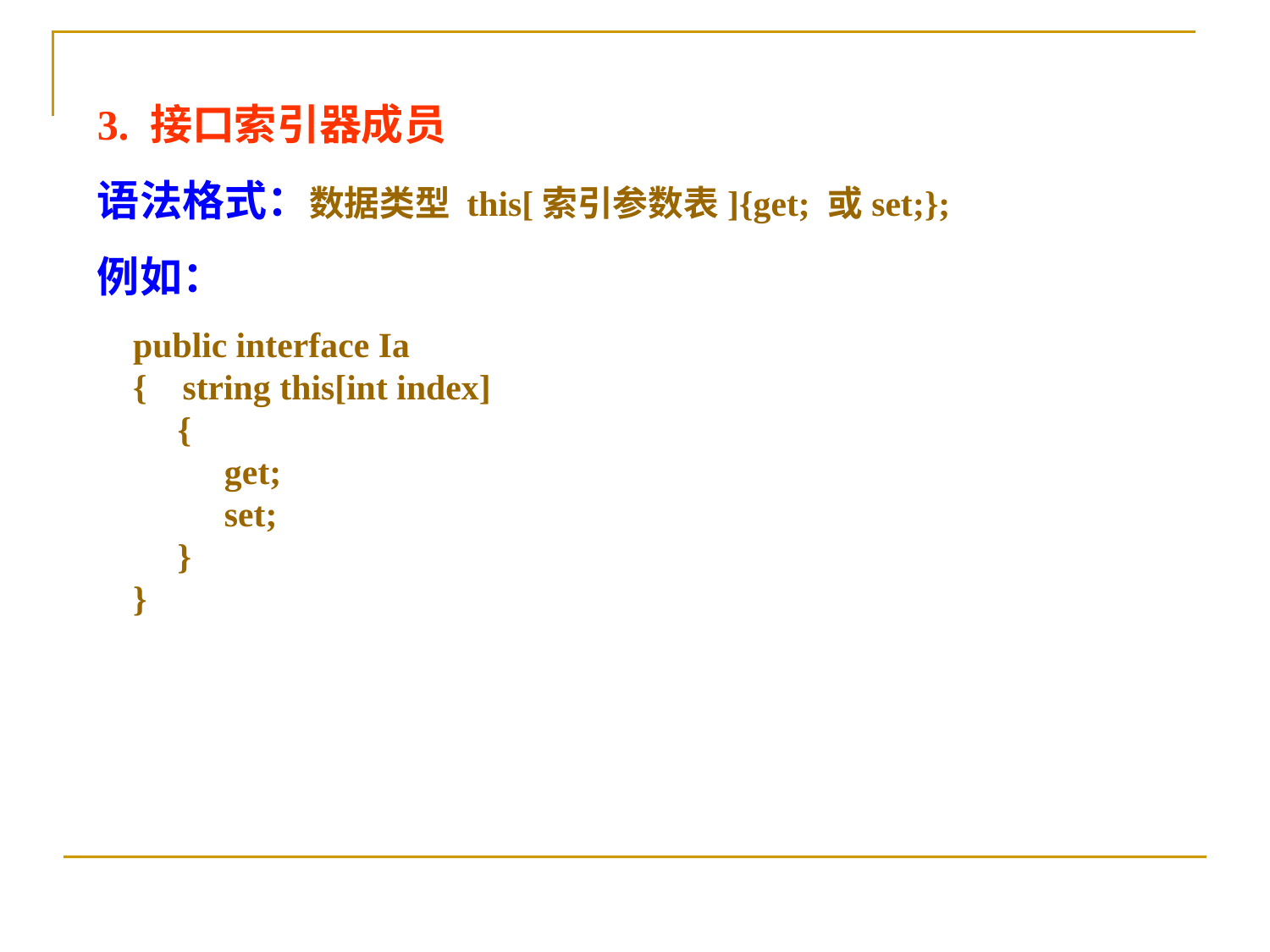

3. 接口索引器成员
语法格式：数据类型 this[索引参数表]{get; 或set;};
例如：
    public interface Ia
    {    string this[int index]
         {
     	get;
        	set;
         }
    }